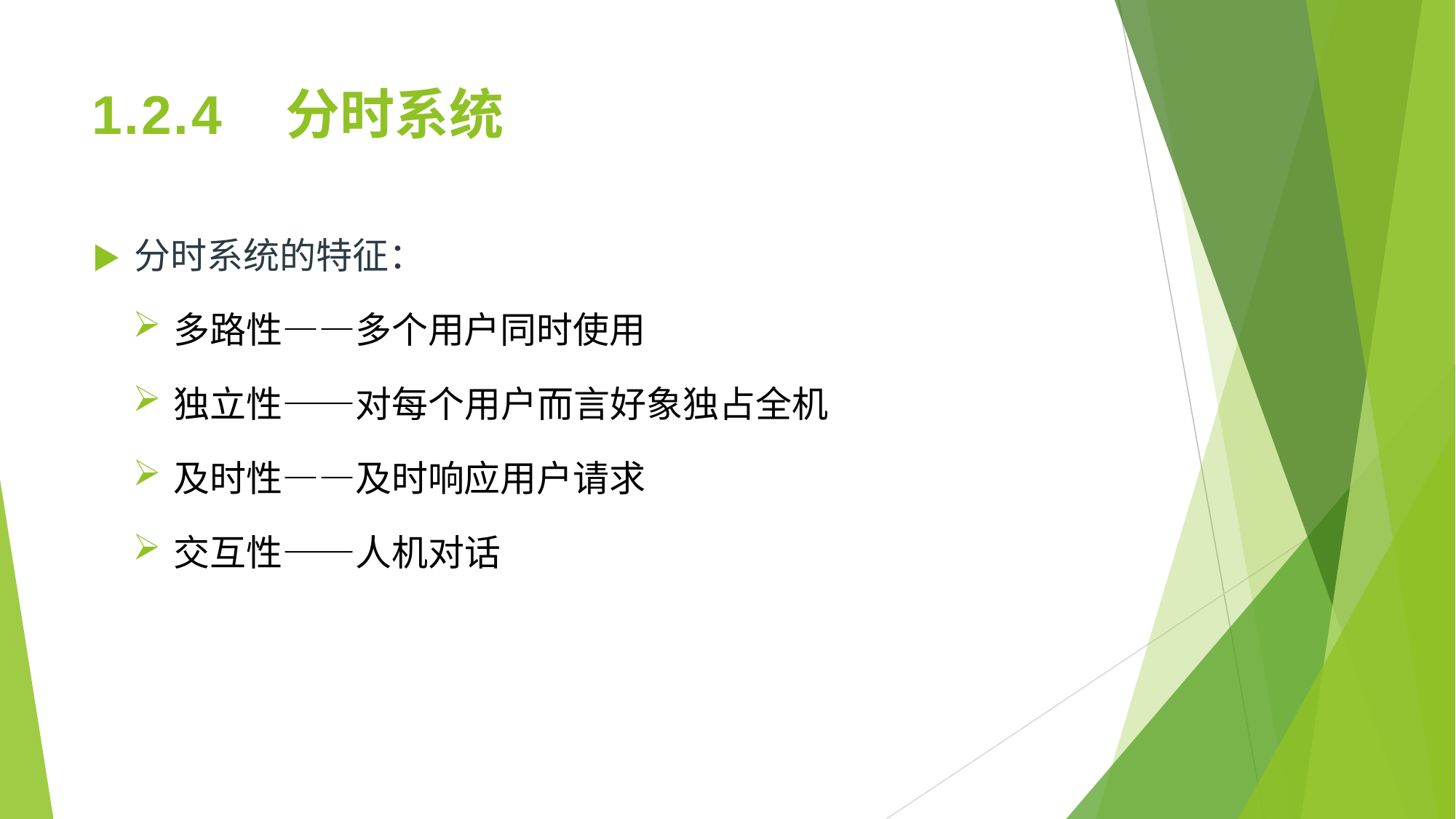

# 1.2.4	分时系统
▶	分时系统的特征：
多路性——多个用户同时使用
独立性——对每个用户而言好象独占全机
及时性——及时响应用户请求
交互性——人机对话